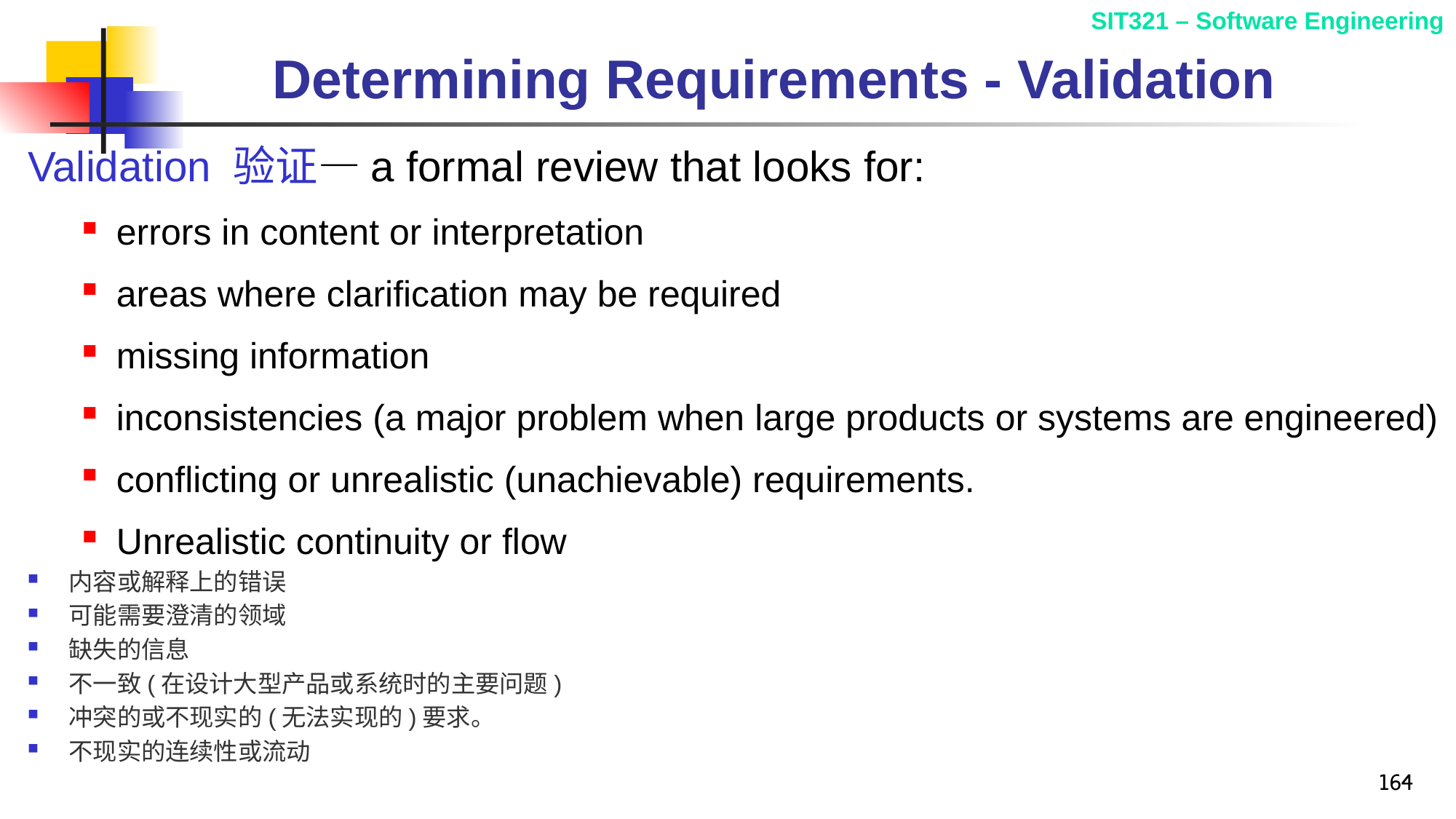

# Determining Requirements - Validation
Validation 验证—a formal review that looks for:
errors in content or interpretation
areas where clarification may be required
missing information
inconsistencies (a major problem when large products or systems are engineered)
conflicting or unrealistic (unachievable) requirements.
Unrealistic continuity or flow
内容或解释上的错误
可能需要澄清的领域
缺失的信息
不一致(在设计大型产品或系统时的主要问题)
冲突的或不现实的(无法实现的)要求。
不现实的连续性或流动

164